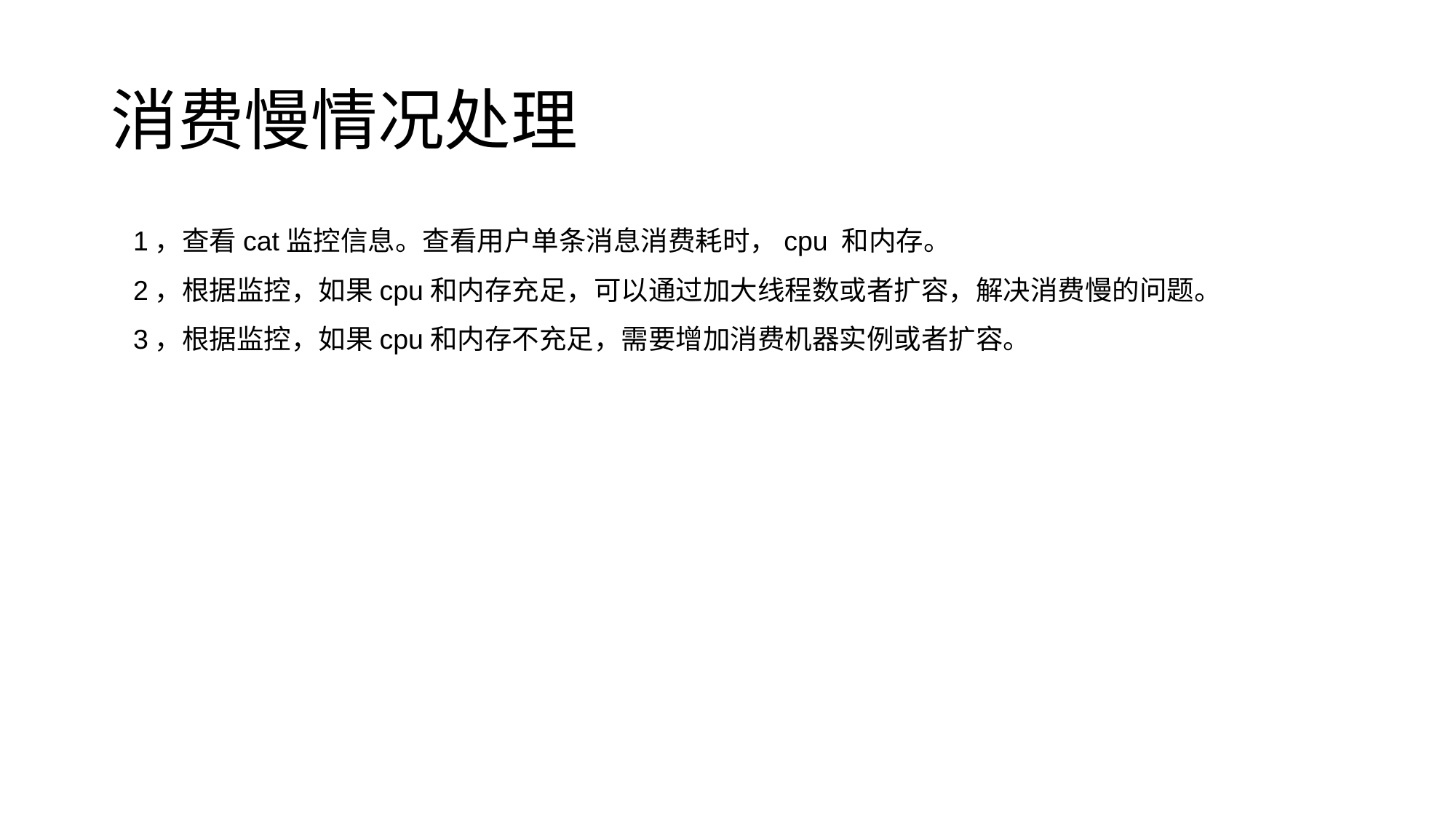

# 消费慢情况处理
1，查看cat监控信息。查看用户单条消息消费耗时，cpu 和内存。
2，根据监控，如果cpu和内存充足，可以通过加大线程数或者扩容，解决消费慢的问题。
3，根据监控，如果cpu和内存不充足，需要增加消费机器实例或者扩容。